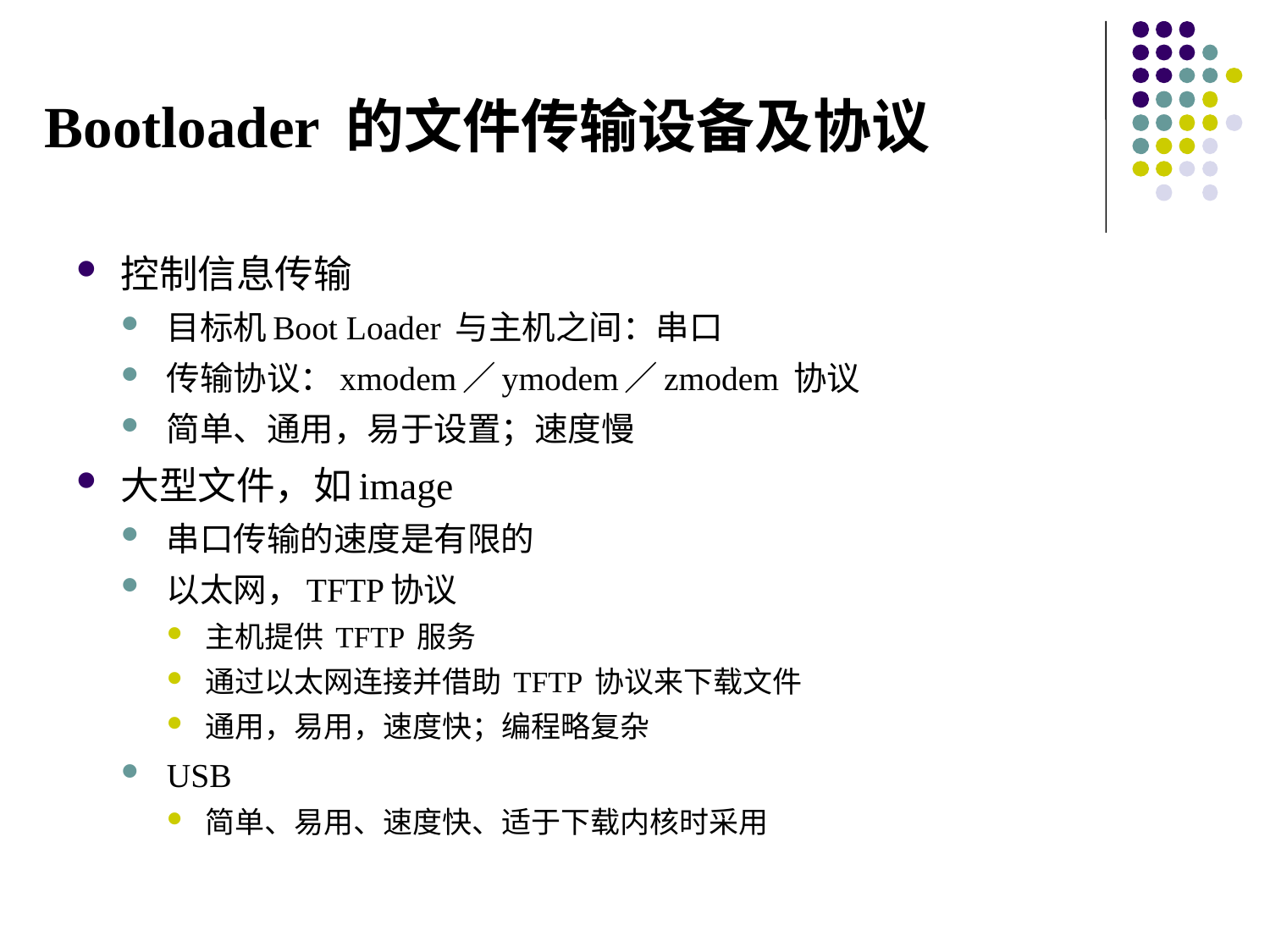

# Bootloader 的文件传输设备及协议
控制信息传输
目标机Boot Loader 与主机之间：串口
传输协议：xmodem／ymodem／zmodem 协议
简单、通用，易于设置；速度慢
大型文件，如image
串口传输的速度是有限的
以太网，TFTP协议
主机提供 TFTP 服务
通过以太网连接并借助 TFTP 协议来下载文件
通用，易用，速度快；编程略复杂
USB
简单、易用、速度快、适于下载内核时采用